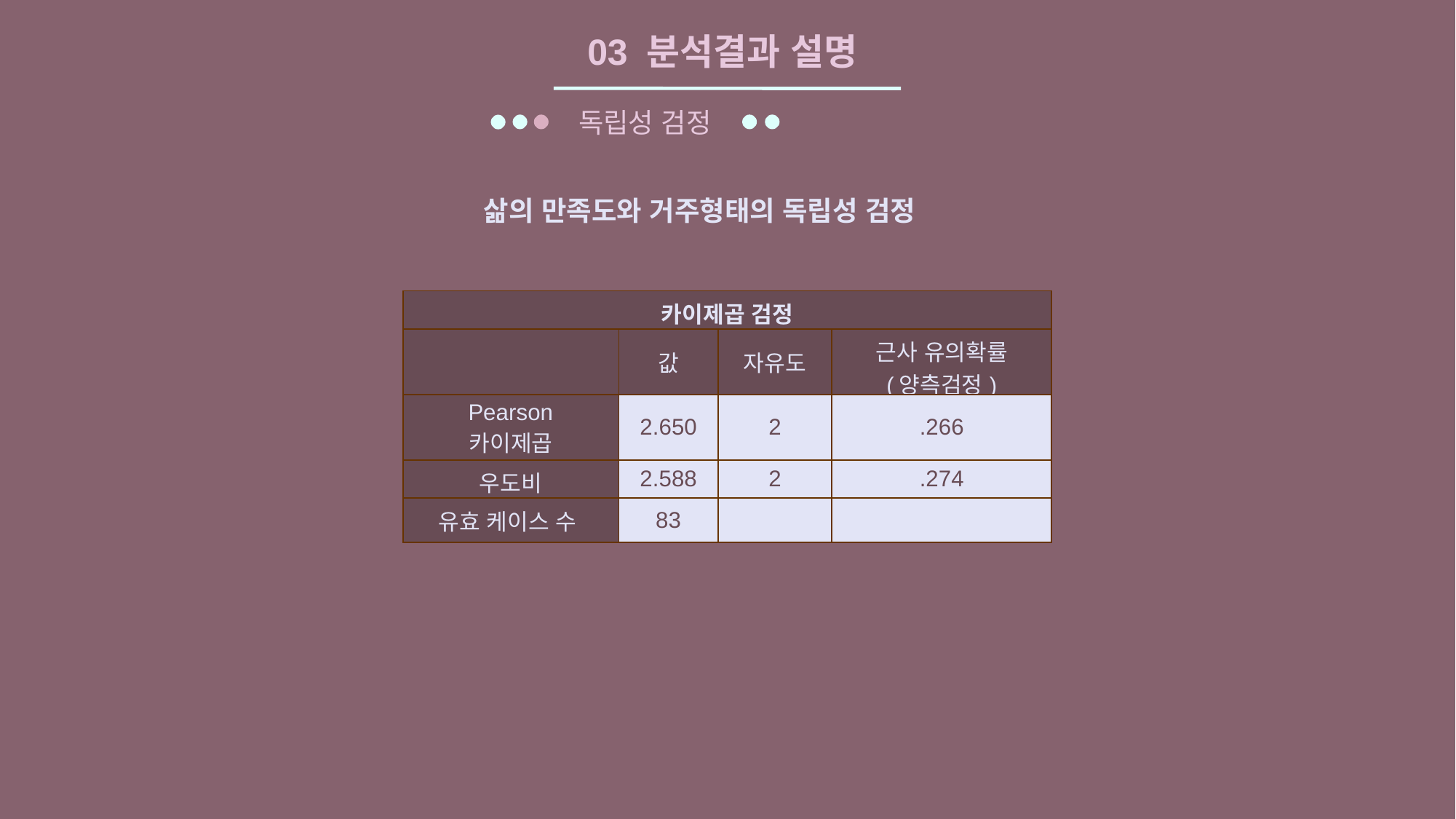

03 분석결과 설명
독립성 검정

삶의 만족도와 거주형태의 독립성 검정
| 카이제곱 검정 |  |  |  |
| --- | --- | --- | --- |
|  | 값 | 자유도 | 근사 유의확률 (양측검정) |
| Pearson 카이제곱 | 2.650 | 2 | .266 |
| 우도비 | 2.588 | 2 | .274 |
| 유효 케이스 수 | 83 |  |  |